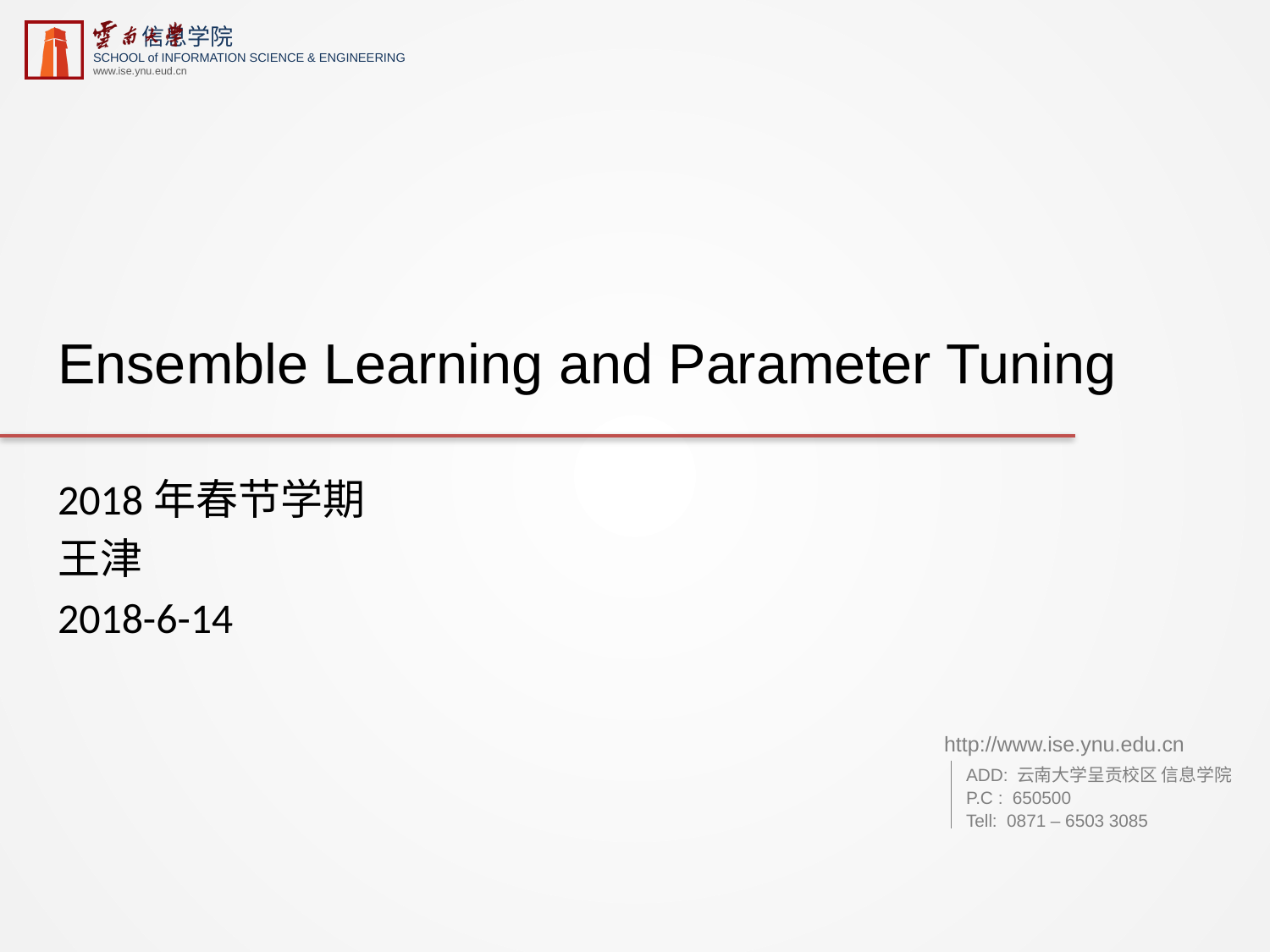

# Ensemble Learning and Parameter Tuning
2018年春节学期
王津
2018-6-14